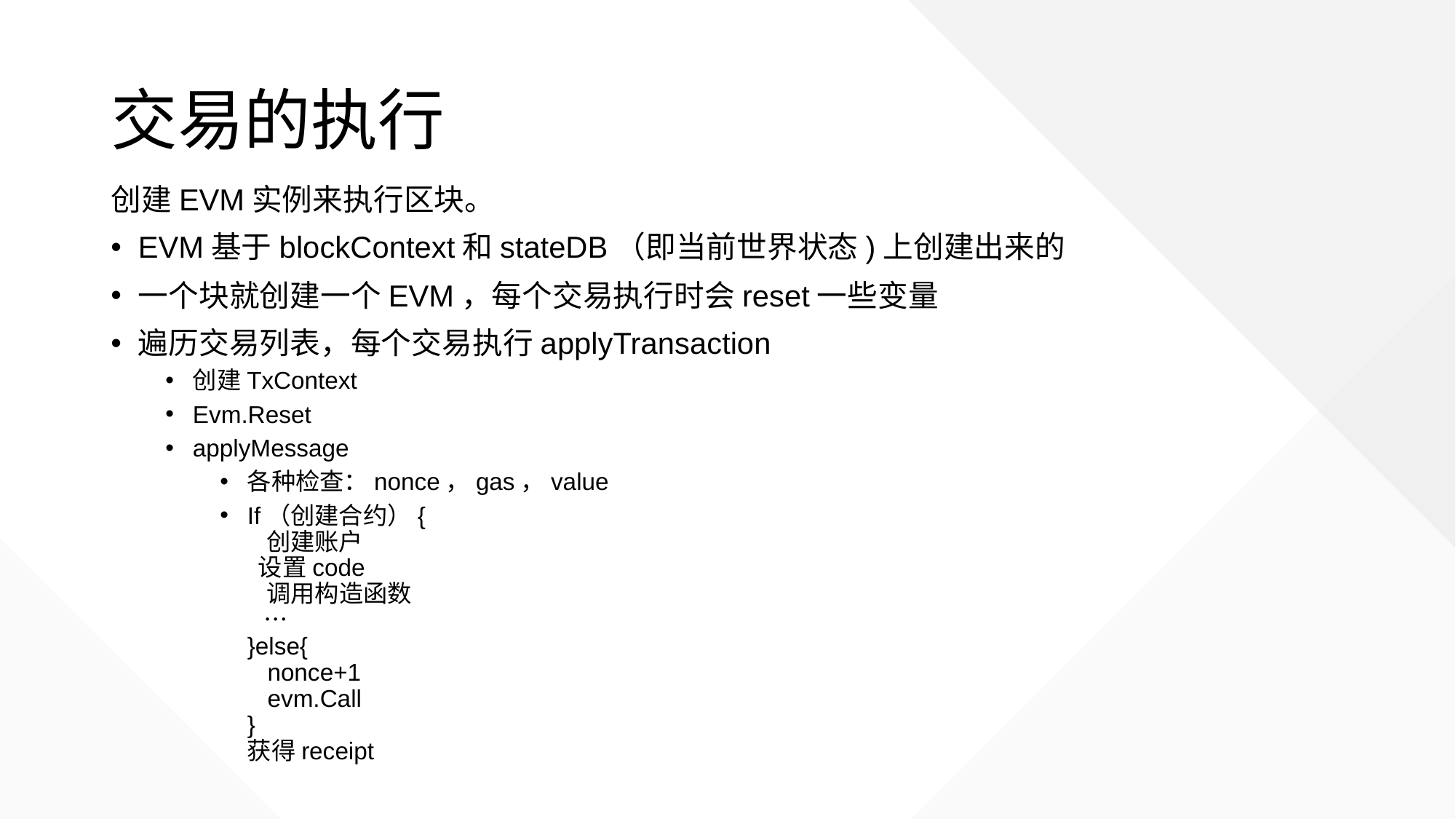

# 交易的执行
创建EVM实例来执行区块。
EVM基于blockContext和stateDB（即当前世界状态)上创建出来的
一个块就创建一个EVM，每个交易执行时会reset一些变量
遍历交易列表，每个交易执行applyTransaction
创建TxContext
Evm.Reset
applyMessage
各种检查：nonce，gas，value
If（创建合约）{
  创建账户
  设置code
  调用构造函数
   …
}else{
   nonce+1
   evm.Call
}
获得receipt